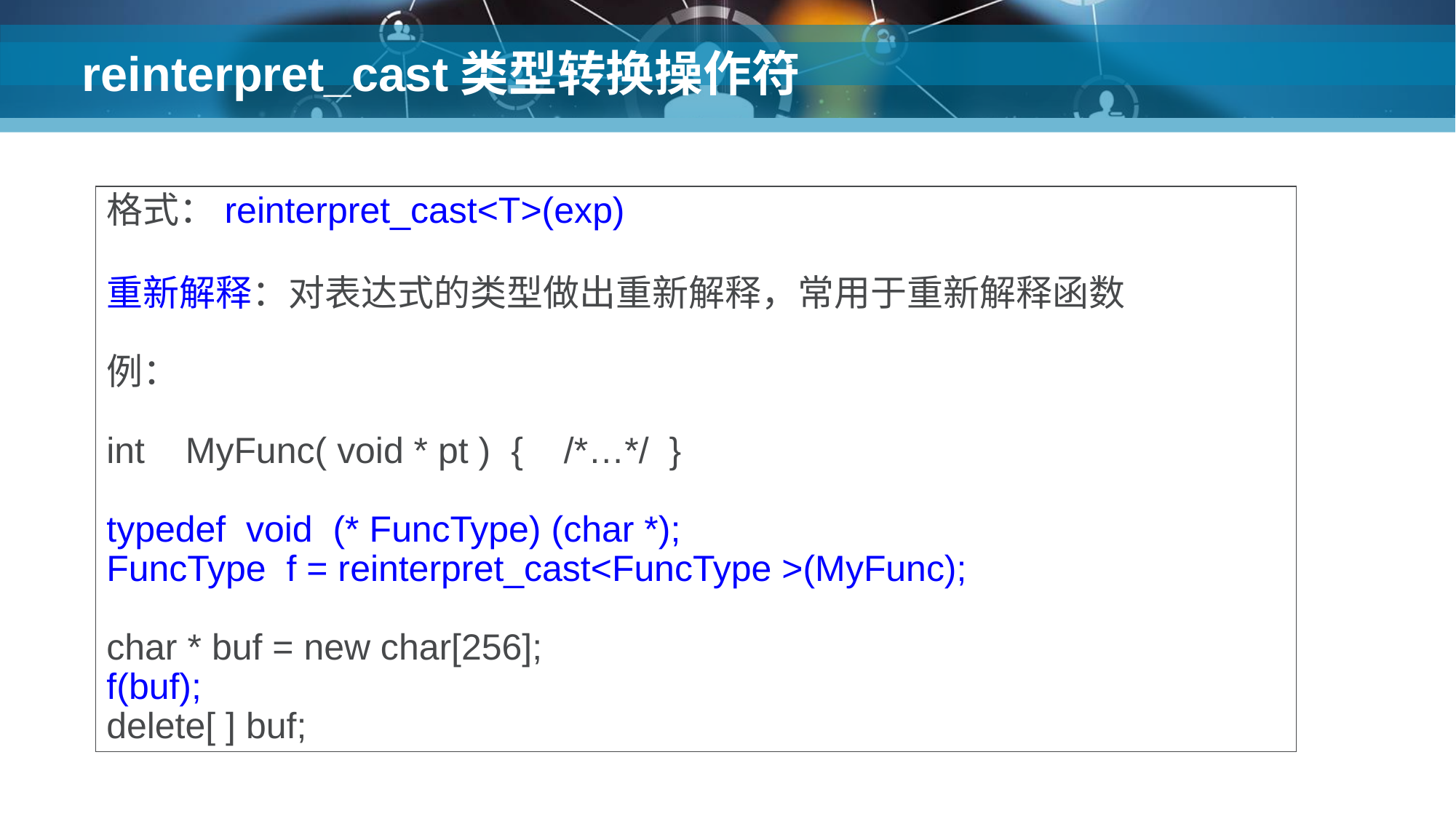

# reinterpret_cast类型转换操作符
格式：reinterpret_cast<T>(exp)
重新解释：对表达式的类型做出重新解释，常用于重新解释函数
例：
int    MyFunc( void * pt )  {    /*…*/  }
typedef  void  (* FuncType) (char *);
FuncType  f = reinterpret_cast<FuncType >(MyFunc);
char * buf = new char[256];
f(buf);
delete[ ] buf;